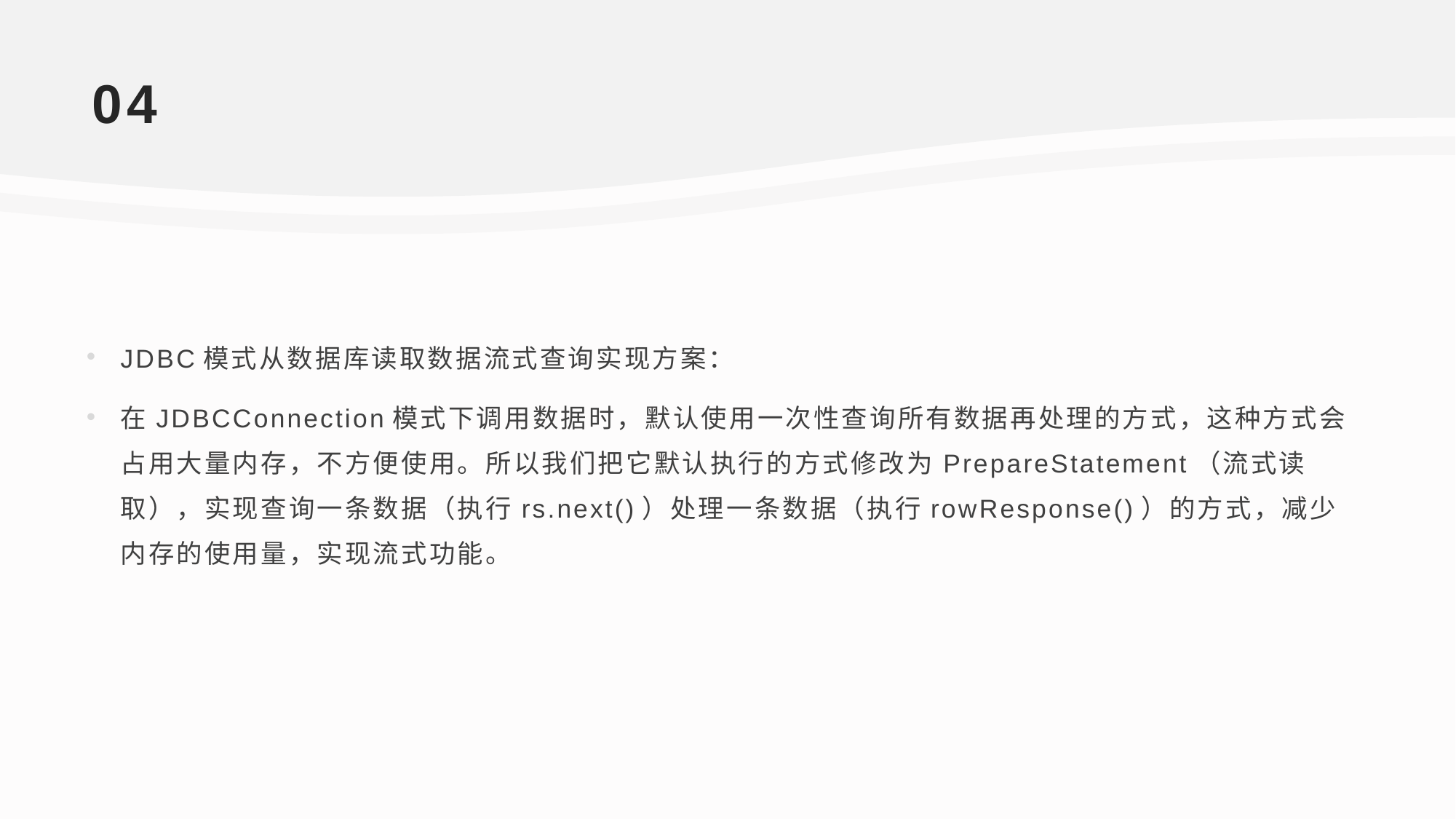

04

JDBC模式从数据库读取数据流式查询实现方案：
在JDBCConnection模式下调用数据时，默认使用一次性查询所有数据再处理的方式，这种方式会占用大量内存，不方便使用。所以我们把它默认执行的方式修改为PrepareStatement（流式读取），实现查询一条数据（执行rs.next()）处理一条数据（执行rowResponse()）的方式，减少内存的使用量，实现流式功能。